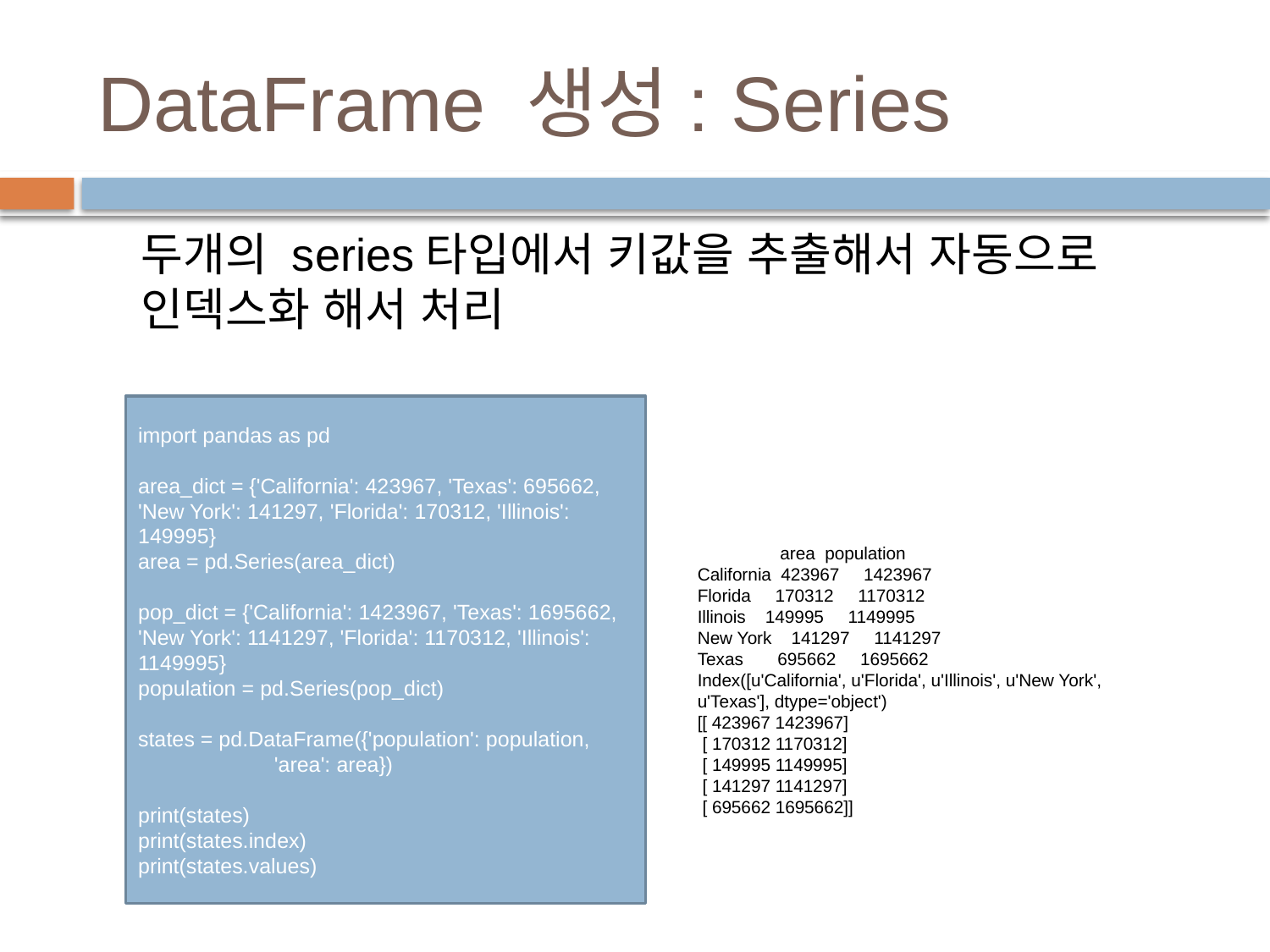

# DataFrame 생성: Series
두개의 series타입에서 키값을 추출해서 자동으로 인덱스화 해서 처리
import pandas as pd

area_dict = {'California': 423967, 'Texas': 695662, 'New York': 141297, 'Florida': 170312, 'Illinois': 149995}
area = pd.Series(area_dict)

pop_dict = {'California': 1423967, 'Texas': 1695662, 'New York': 1141297, 'Florida': 1170312, 'Illinois': 1149995}
population = pd.Series(pop_dict)

states = pd.DataFrame({'population': population,
                       'area': area})

print(states)
print(states.index)
print(states.values)
                 area  population
California  423967     1423967
Florida     170312     1170312
Illinois    149995     1149995
New York    141297     1141297
Texas       695662     1695662
Index([u'California', u'Florida', u'Illinois', u'New York', u'Texas'], dtype='object')
[[ 423967 1423967]
 [ 170312 1170312]
 [ 149995 1149995]
 [ 141297 1141297]
 [ 695662 1695662]]